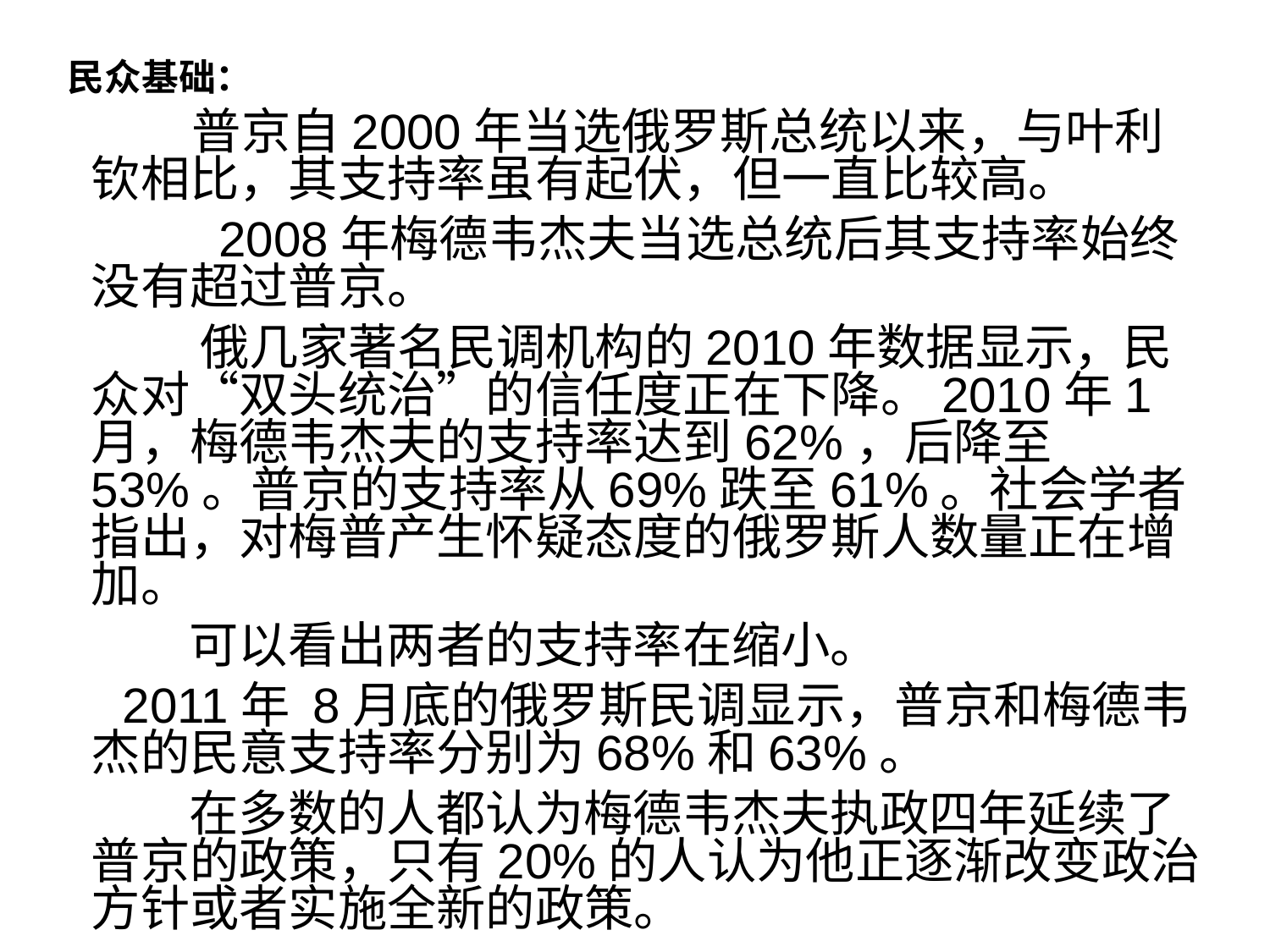

民众基础：
            普京自2000年当选俄罗斯总统以来，与叶利钦相比，其支持率虽有起伏，但一直比较高。
           2008年梅德韦杰夫当选总统后其支持率始终没有超过普京。
           俄几家著名民调机构的2010年数据显示，民众对“双头统治”的信任度正在下降。2010年1月，梅德韦杰夫的支持率达到62%，后降至53%。普京的支持率从69%跌至61%。社会学者指出，对梅普产生怀疑态度的俄罗斯人数量正在增加。
          可以看出两者的支持率在缩小。
    2011年 8月底的俄罗斯民调显示，普京和梅德韦杰的民意支持率分别为68%和63%。
          在多数的人都认为梅德韦杰夫执政四年延续了普京的政策，只有20%的人认为他正逐渐改变政治方针或者实施全新的政策。